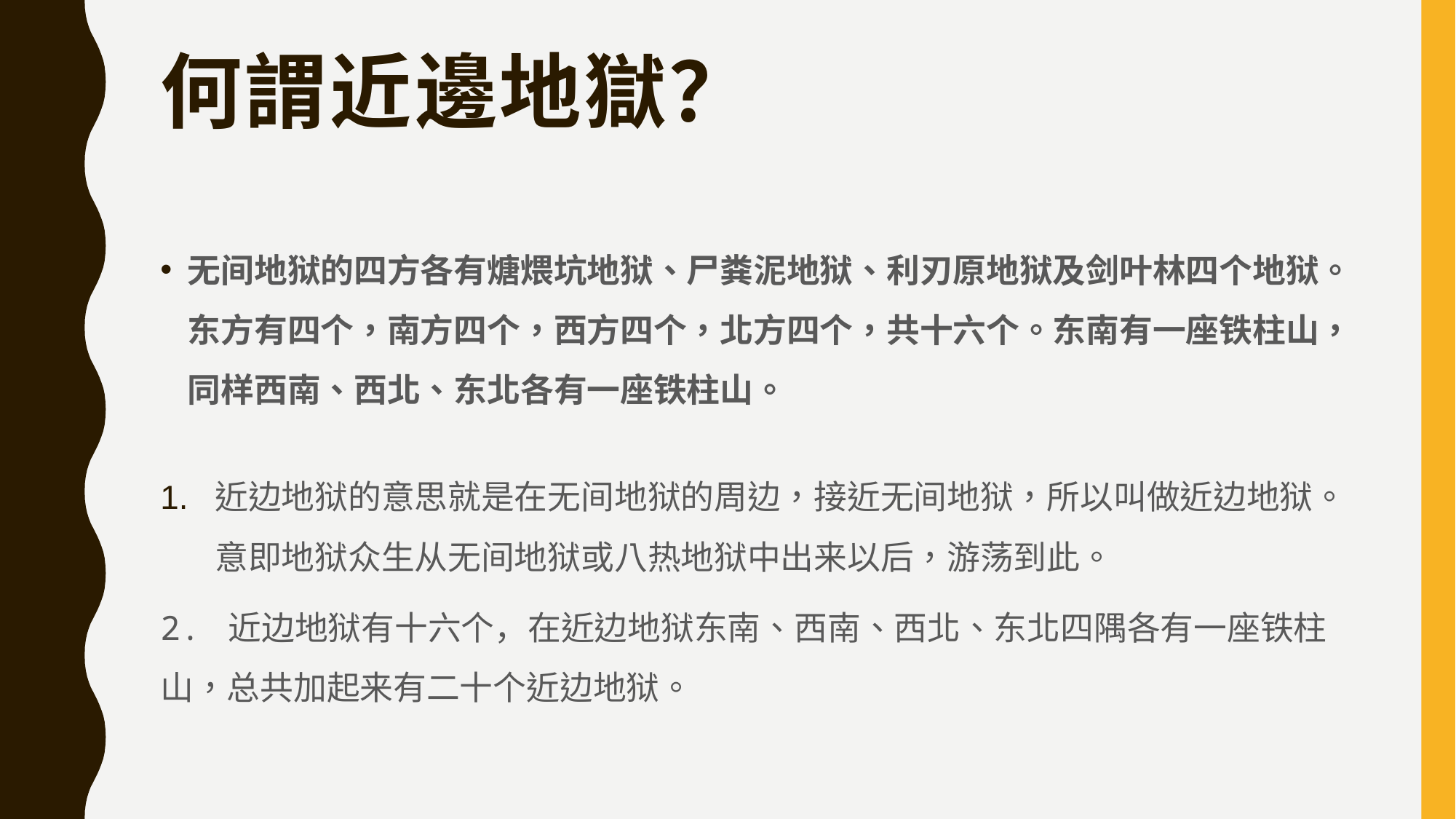

# 何謂近邊地獄？
无间地狱的四方各有煻煨坑地狱、尸粪泥地狱、利刃原地狱及剑叶林四个地狱。东方有四个，南方四个，西方四个，北方四个，共十六个。东南有一座铁柱山，同样西南、西北、东北各有一座铁柱山。
近边地狱的意思就是在无间地狱的周边，接近无间地狱，所以叫做近边地狱。 意即地狱众生从无间地狱或八热地狱中出来以后，游荡到此。
2. 近边地狱有十六个，在近边地狱东南、西南、西北、东北四隅各有一座铁柱山，总共加起来有二十个近边地狱。